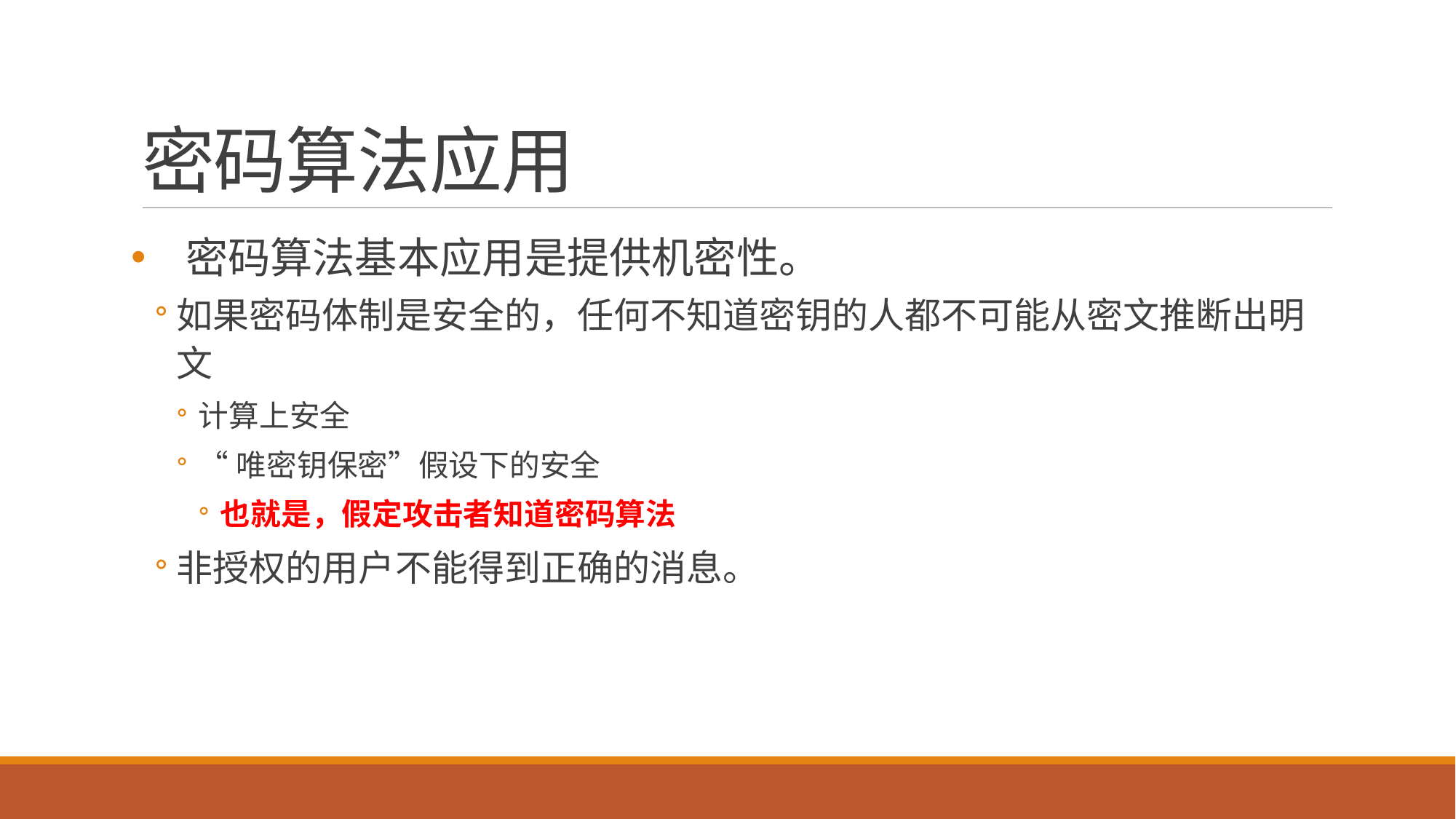

# 密码算法应用
密码算法基本应用是提供机密性。
如果密码体制是安全的，任何不知道密钥的人都不可能从密文推断出明文
计算上安全
“唯密钥保密”假设下的安全
也就是，假定攻击者知道密码算法
非授权的用户不能得到正确的消息。